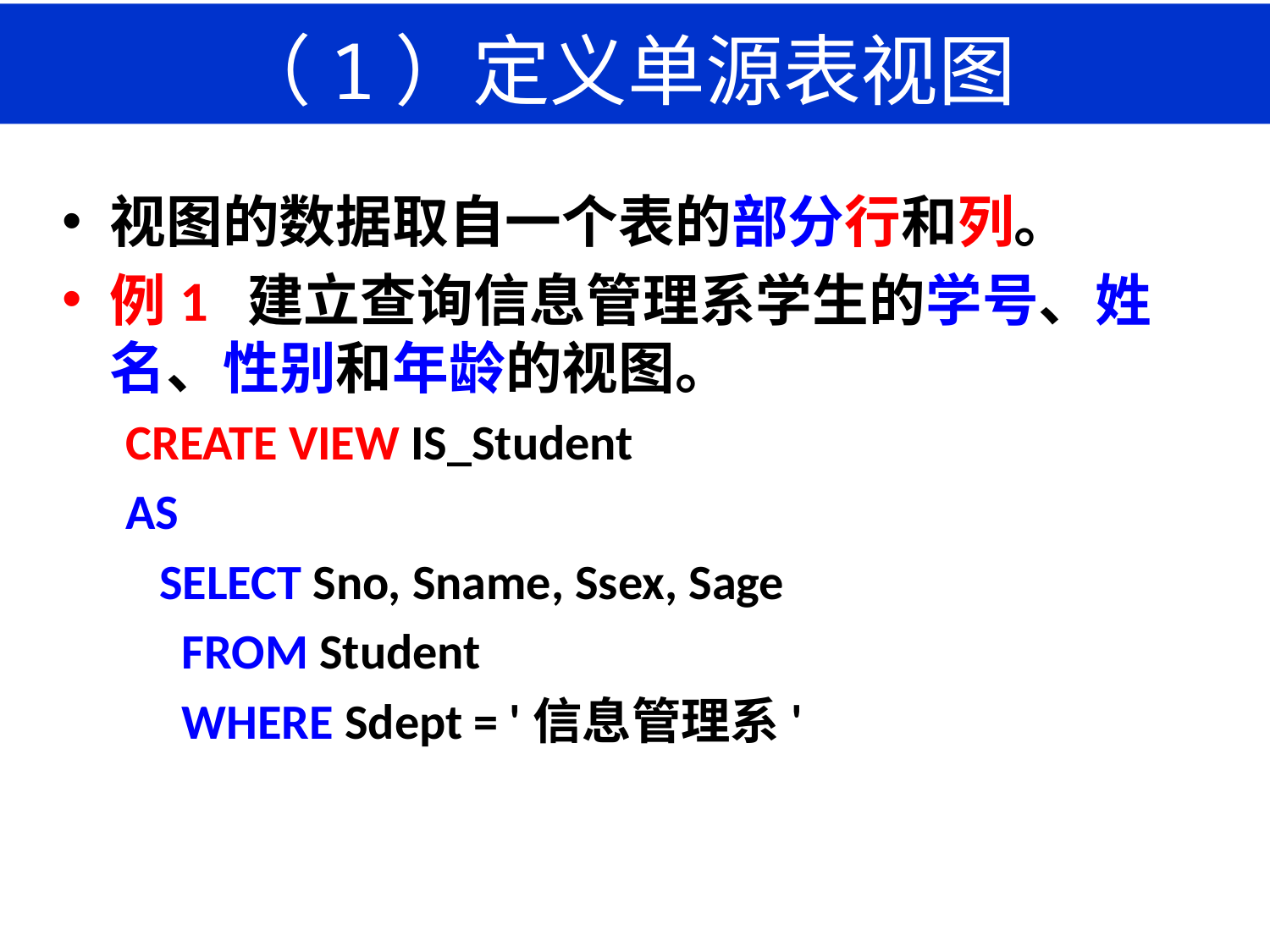

# （1）定义单源表视图
视图的数据取自一个表的部分行和列。
例1  建立查询信息管理系学生的学号、姓名、性别和年龄的视图。
CREATE VIEW IS_Student
AS
   SELECT Sno, Sname, Ssex, Sage
     FROM Student
     WHERE Sdept = '信息管理系'